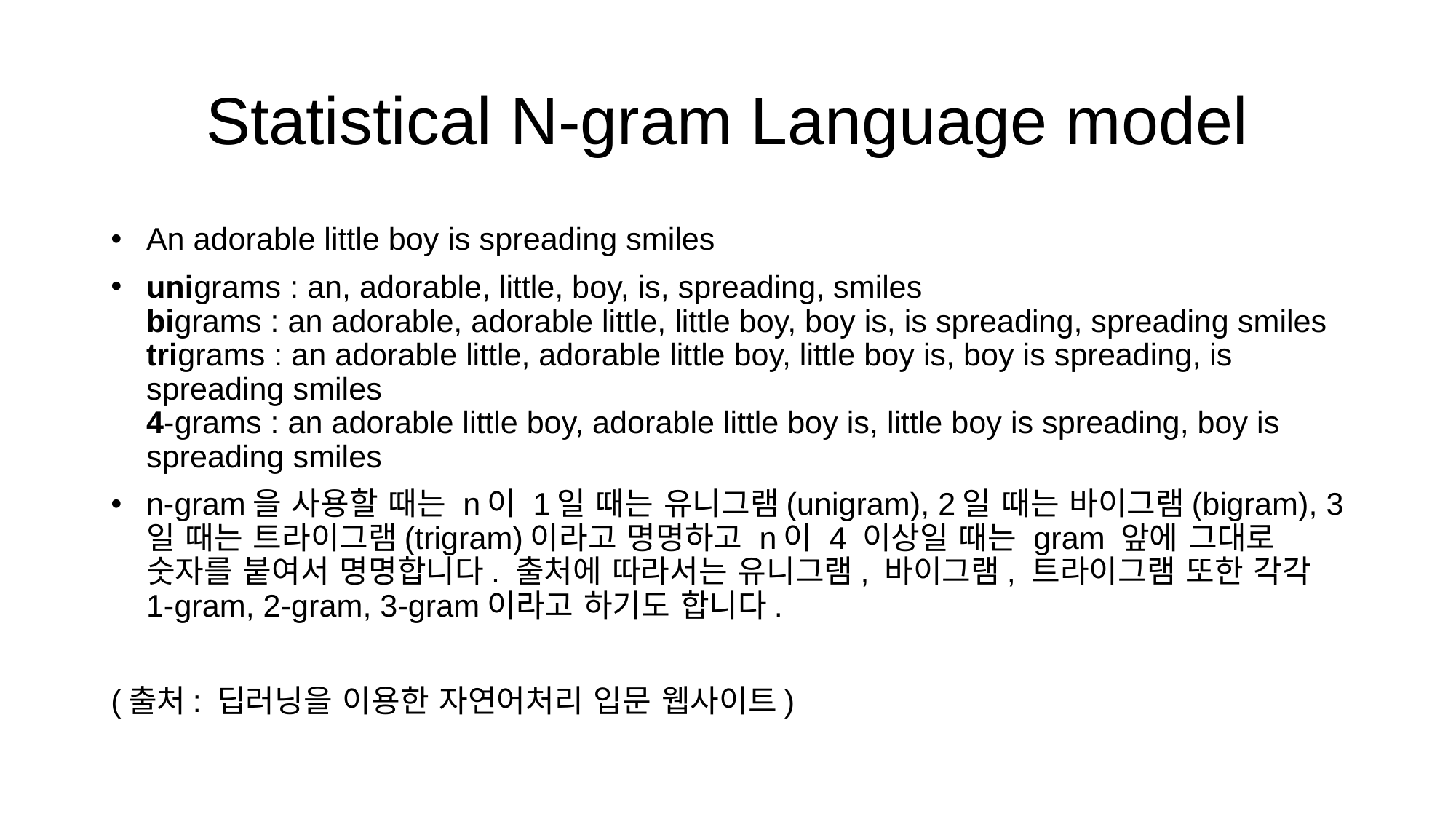

Statistical N-gram Language model
An adorable little boy is spreading smiles
unigrams : an, adorable, little, boy, is, spreading, smiles
bigrams : an adorable, adorable little, little boy, boy is, is spreading, spreading smiles
trigrams : an adorable little, adorable little boy, little boy is, boy is spreading, is spreading smiles
4-grams : an adorable little boy, adorable little boy is, little boy is spreading, boy is spreading smiles
n-gram을 사용할 때는 n이 1일 때는 유니그램(unigram), 2일 때는 바이그램(bigram), 3일 때는 트라이그램(trigram)이라고 명명하고 n이 4 이상일 때는 gram 앞에 그대로 숫자를 붙여서 명명합니다. 출처에 따라서는 유니그램, 바이그램, 트라이그램 또한 각각 1-gram, 2-gram, 3-gram이라고 하기도 합니다.

(출처: 딥러닝을 이용한 자연어처리 입문 웹사이트)